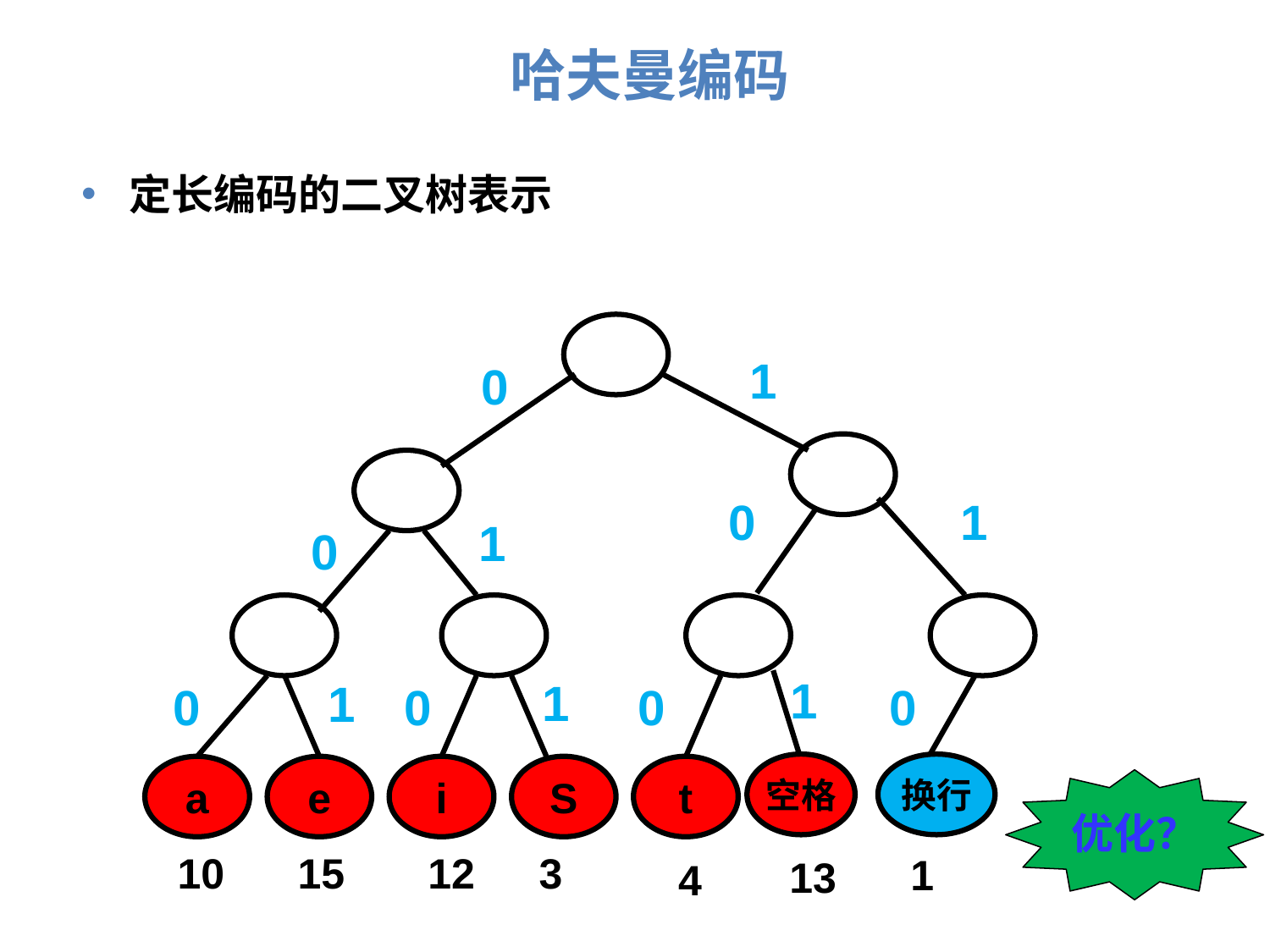

# 哈夫曼编码
定长编码的二叉树表示

空格
换行
a
e
i
S
t
10
15
12
3
1
13
4
1
0
0
1
1
0
1
1
1
0
0
0
0
优化？